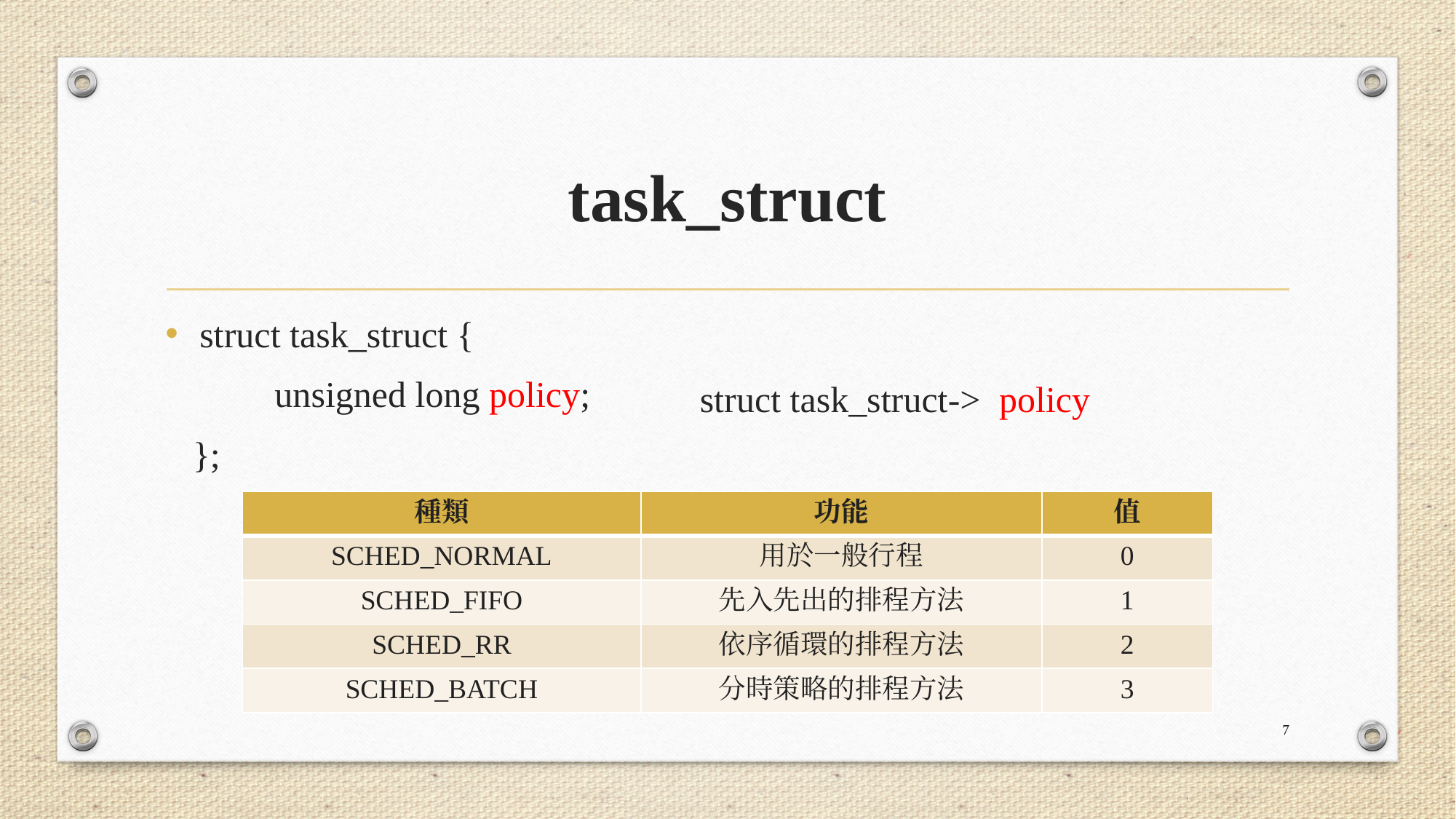

# task_struct
struct task_struct {
	unsigned long policy;
   };
struct task_struct->  policy
| 種類 | 功能 | 值 |
| --- | --- | --- |
| SCHED\_NORMAL | 用於一般行程 | 0 |
| SCHED\_FIFO | 先入先出的排程方法 | 1 |
| SCHED\_RR | 依序循環的排程方法 | 2 |
| SCHED\_BATCH | 分時策略的排程方法 | 3 |
7